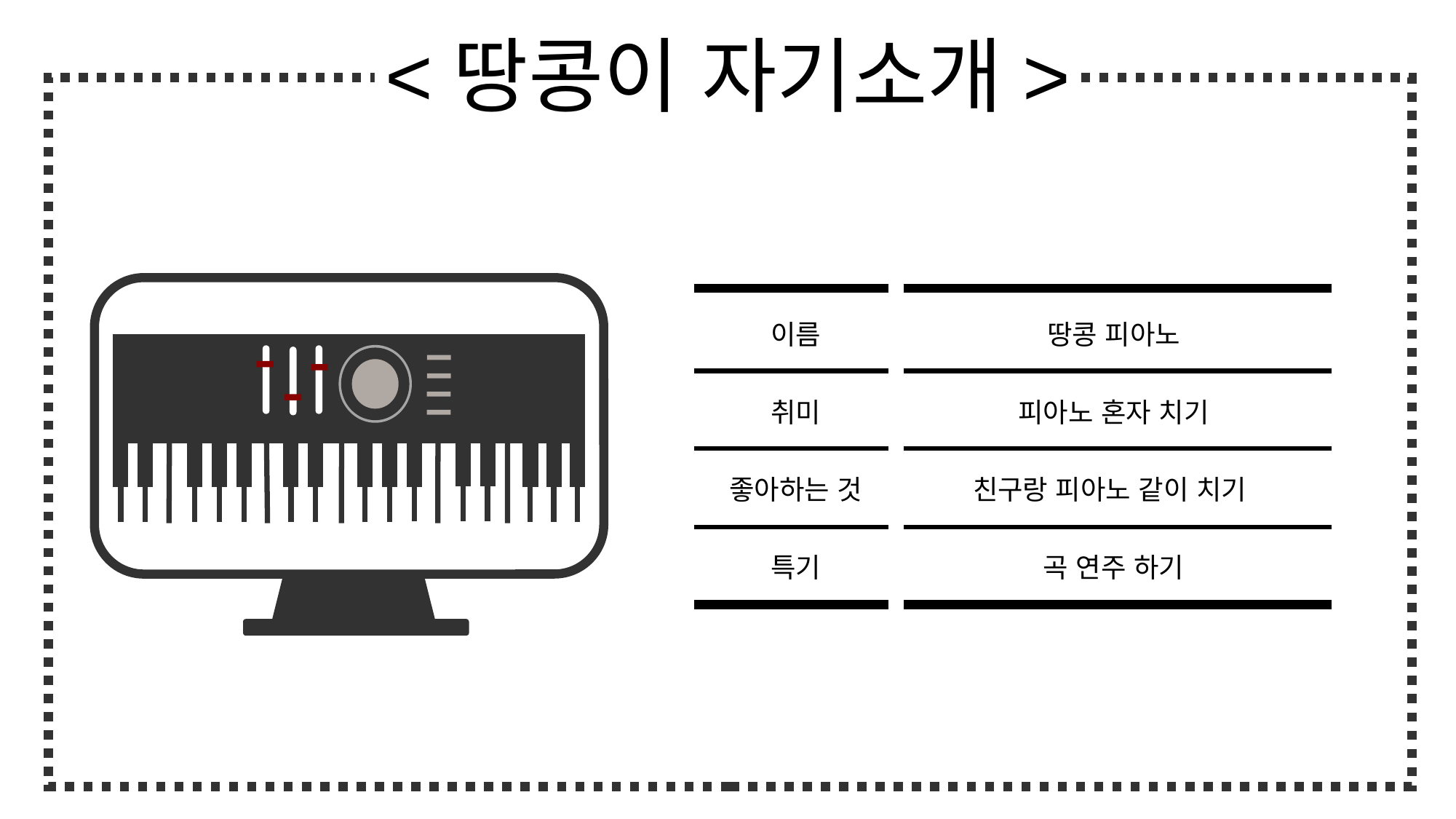

<땅콩이 자기소개>

| 이름 | 땅콩 피아노 |
| --- | --- |
| 취미 | 피아노 혼자 치기 |
| 좋아하는 것 | 친구랑 피아노 같이 치기 |
| 특기 | 곡 연주 하기 |